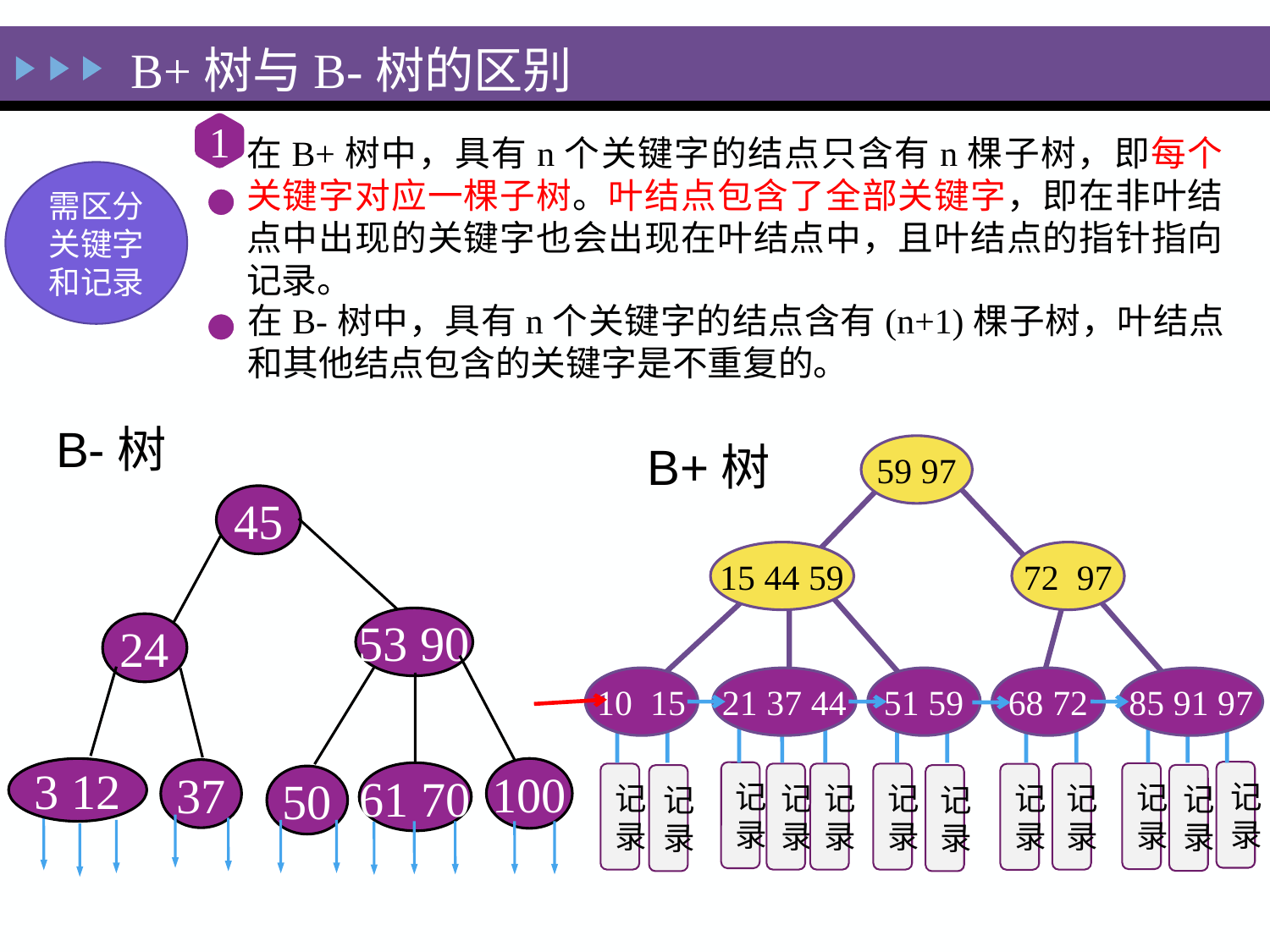

B+树与B-树的区别
1

在B+树中，具有n个关键字的结点只含有n棵子树，即每个关键字对应一棵子树。叶结点包含了全部关键字，即在非叶结点中出现的关键字也会出现在叶结点中，且叶结点的指针指向记录。

需区分关键字和记录
在B-树中，具有n个关键字的结点含有(n+1)棵子树，叶结点和其他结点包含的关键字是不重复的。

B-树
45

53 90
24

3 12
100
37
61 70
50

B+树
59 97

15 44 59
72  97

10  15
21 37 44
51 59
68 72
85 91 97

记录
记录
记录
记录
记录
记录
记录
记录
记录
记录
记录
记录